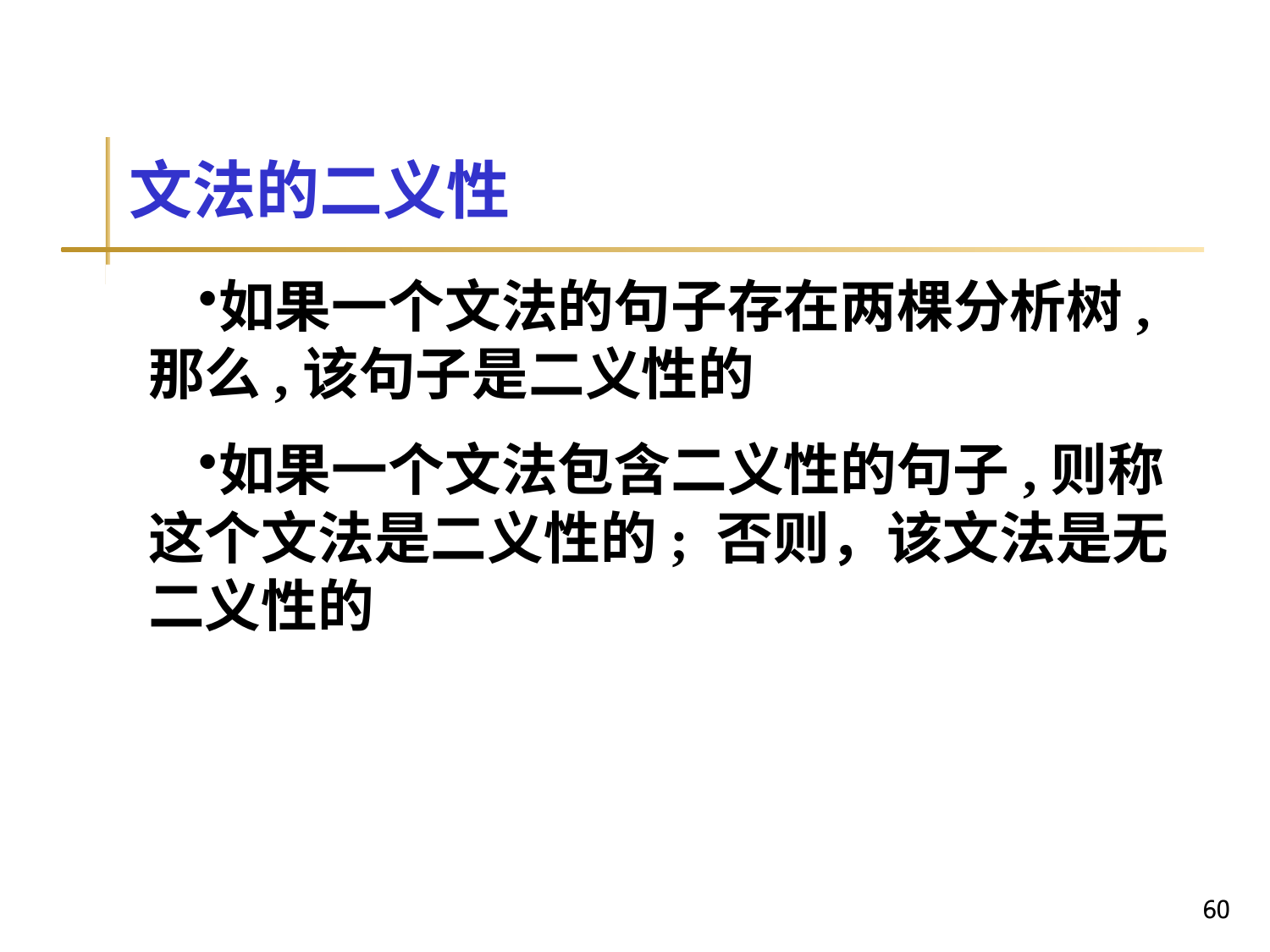

文法的二义性
如果一个文法的句子存在两棵分析树,那么,该句子是二义性的
如果一个文法包含二义性的句子,则称这个文法是二义性的; 否则，该文法是无二义性的
60